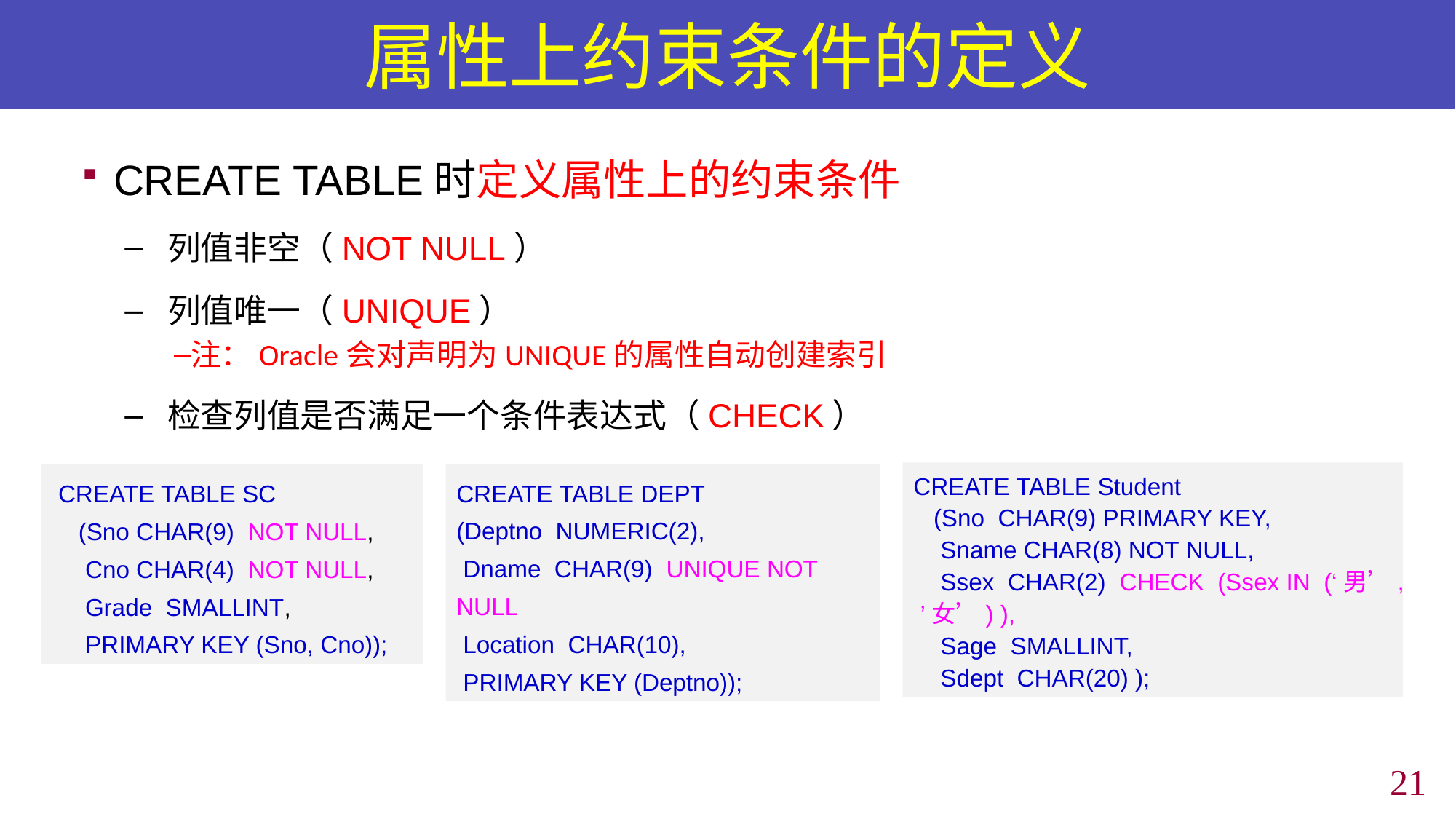

# 属性上约束条件的定义
CREATE TABLE时定义属性上的约束条件
列值非空（NOT NULL）
列值唯一（UNIQUE）
注：Oracle会对声明为UNIQUE的属性自动创建索引
检查列值是否满足一个条件表达式（CHECK）
CREATE TABLE Student
   (Sno  CHAR(9) PRIMARY KEY,
    Sname CHAR(8) NOT NULL,
    Ssex  CHAR(2)  CHECK  (Ssex IN  (‘男’, ’女’) ),
    Sage  SMALLINT,
    Sdept  CHAR(20) );
CREATE TABLE DEPT
(Deptno  NUMERIC(2),
 Dname  CHAR(9)  UNIQUE NOT NULL
 Location  CHAR(10),
 PRIMARY KEY (Deptno));
 CREATE TABLE SC
    (Sno CHAR(9)  NOT NULL,
     Cno CHAR(4)  NOT NULL,
     Grade  SMALLINT,
     PRIMARY KEY (Sno, Cno));
21